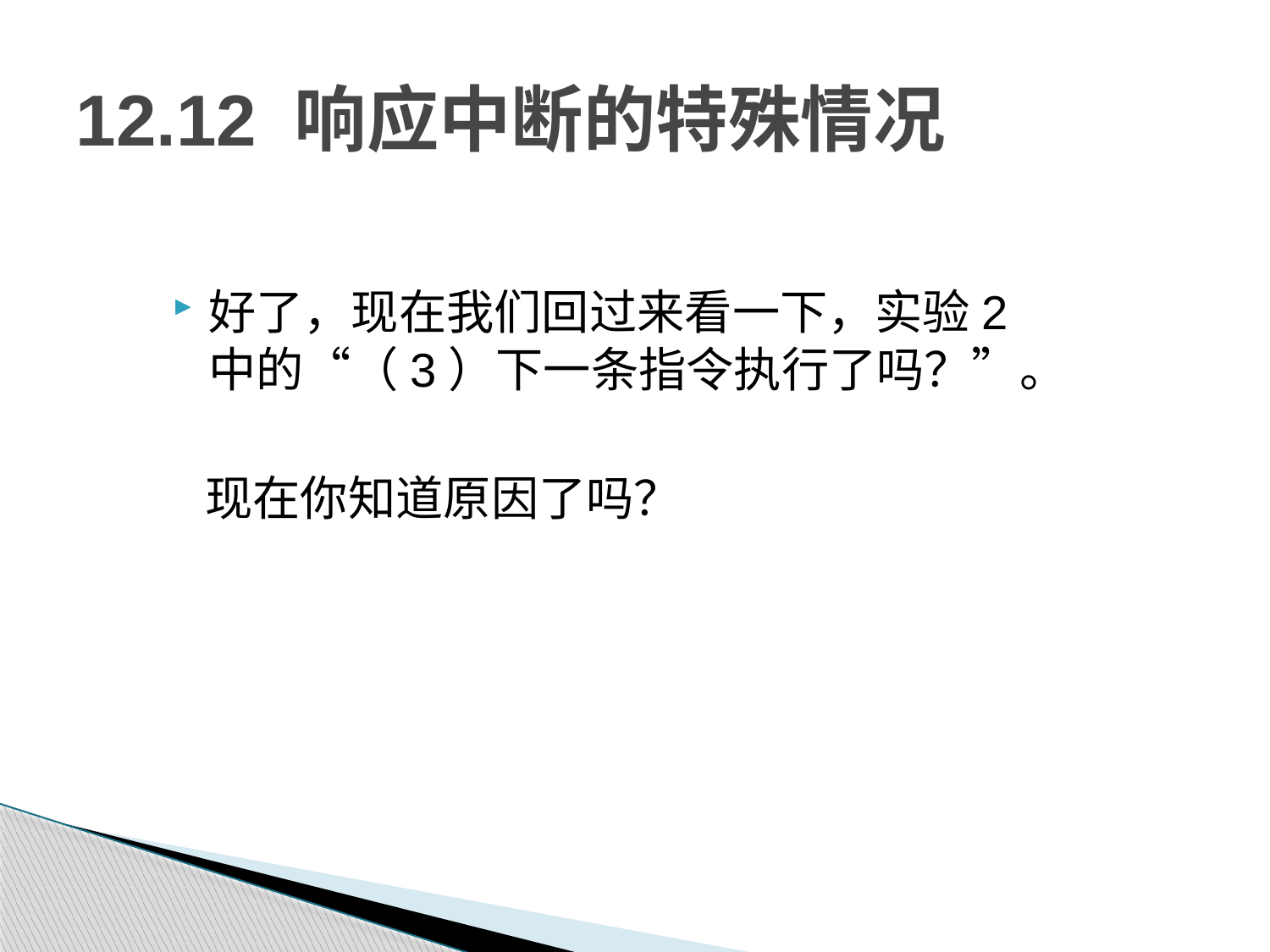

# 12.12 响应中断的特殊情况
好了，现在我们回过来看一下，实验2 中的“（3）下一条指令执行了吗？”。

  现在你知道原因了吗？